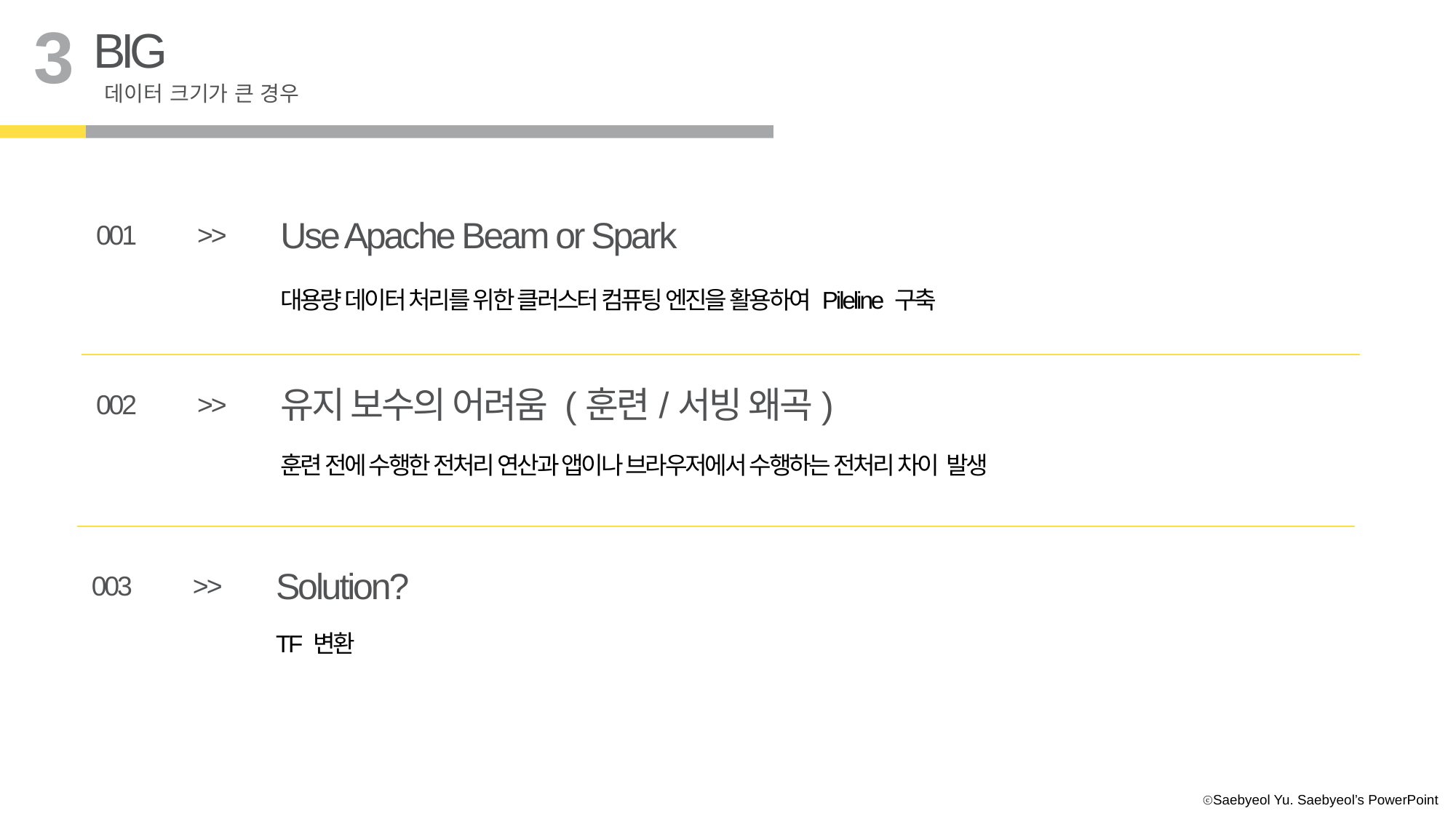

3
BIG
데이터 크기가 큰 경우

Use Apache Beam or Spark
001
>>
대용량 데이터 처리를 위한 클러스터 컴퓨팅 엔진을 활용하여 Pileline 구축
유지 보수의 어려움 (훈련/서빙 왜곡)
002
>>
훈련 전에 수행한 전처리 연산과 앱이나 브라우저에서 수행하는 전처리 차이  발생
Solution?
003
>>
TF 변환